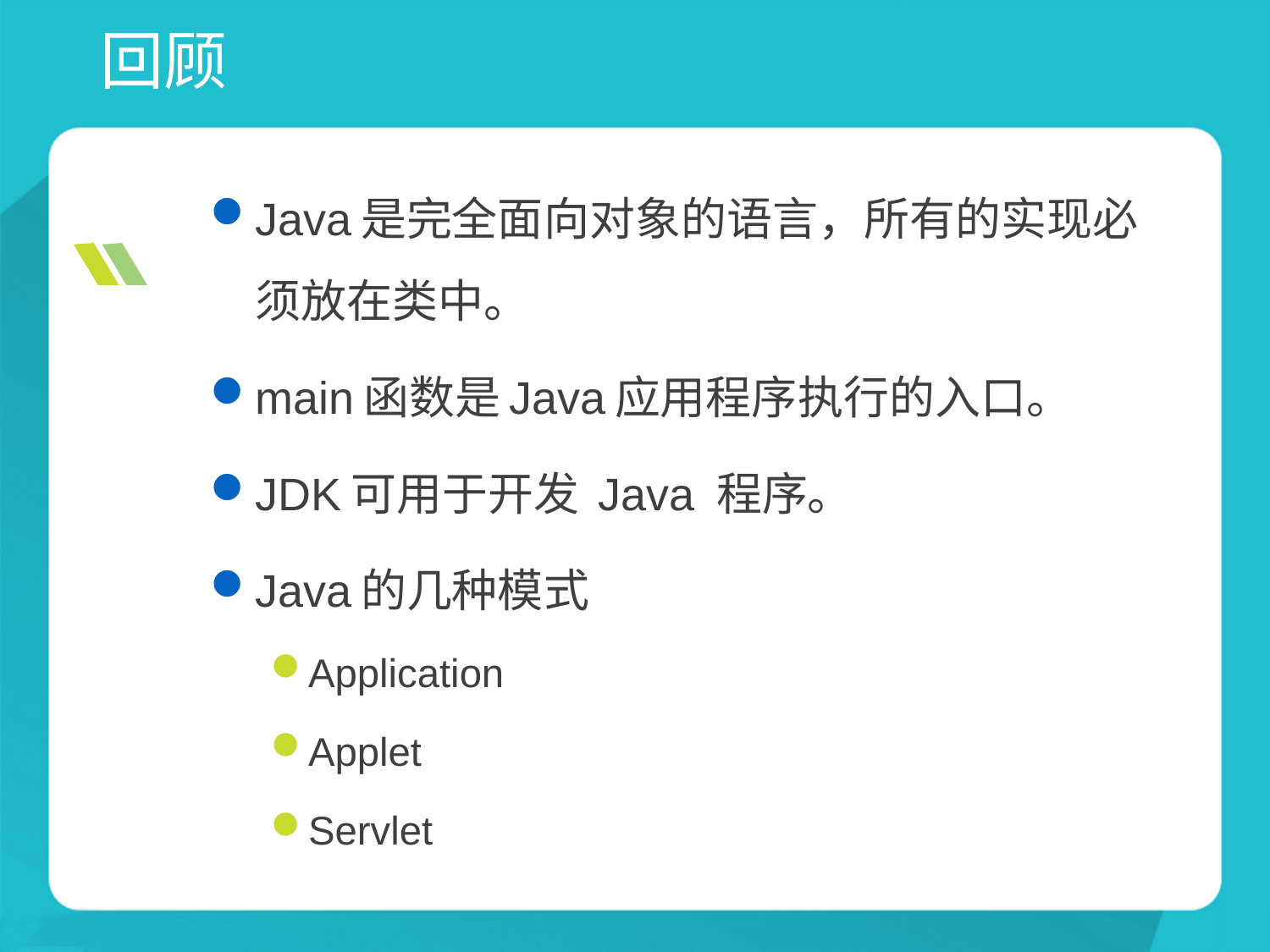

# 回顾
Java是完全面向对象的语言，所有的实现必须放在类中。
main函数是Java应用程序执行的入口。
JDK可用于开发 Java 程序。
Java的几种模式
Application
Applet
Servlet